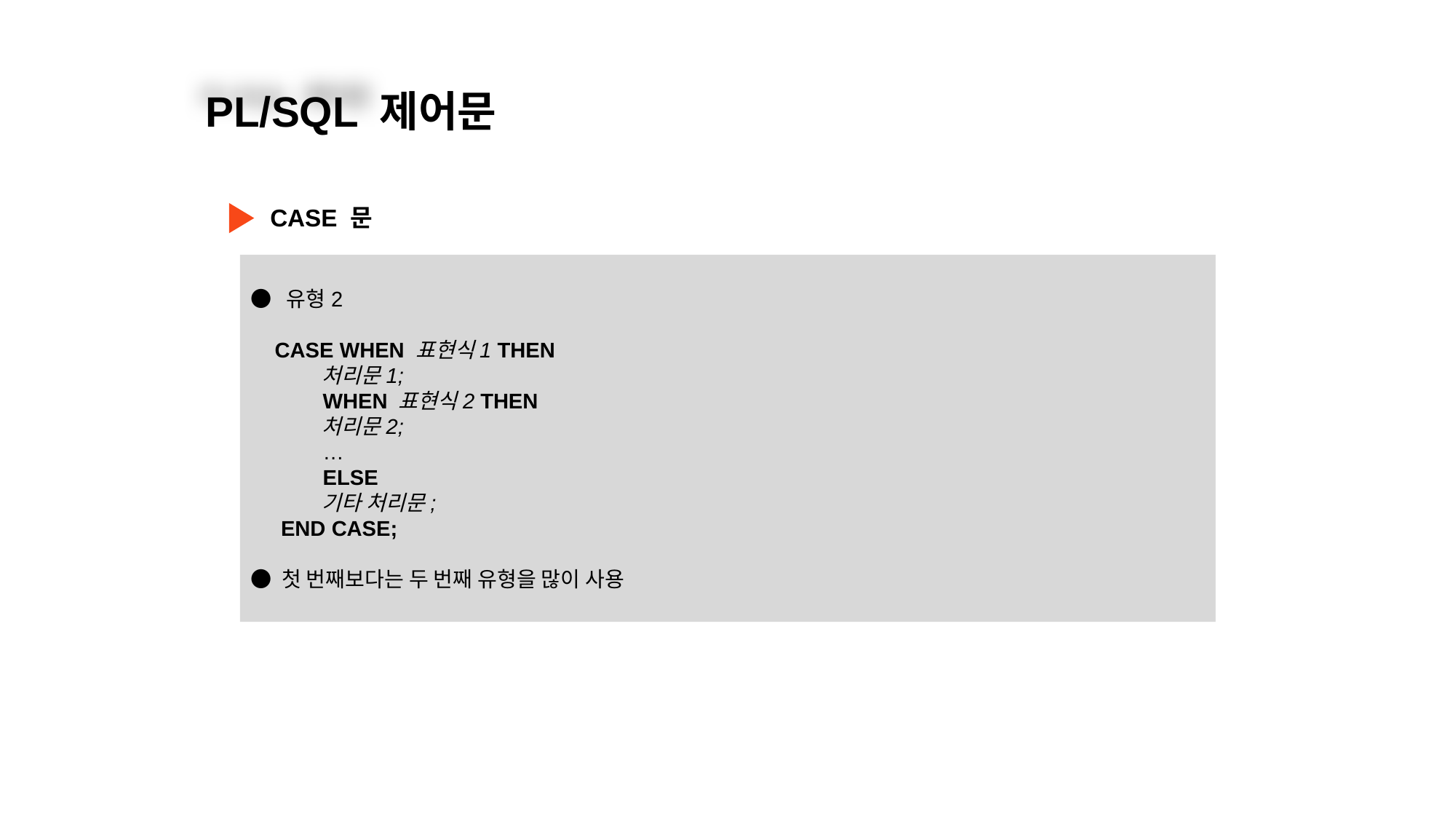

PL/SQL 제어문

CASE 문

●  유형2

    CASE WHEN 표현식1 THEN
              처리문1;
            WHEN 표현식2 THEN
              처리문2;
            …
            ELSE
              기타 처리문;
     END CASE;

● 첫 번째보다는 두 번째 유형을 많이 사용